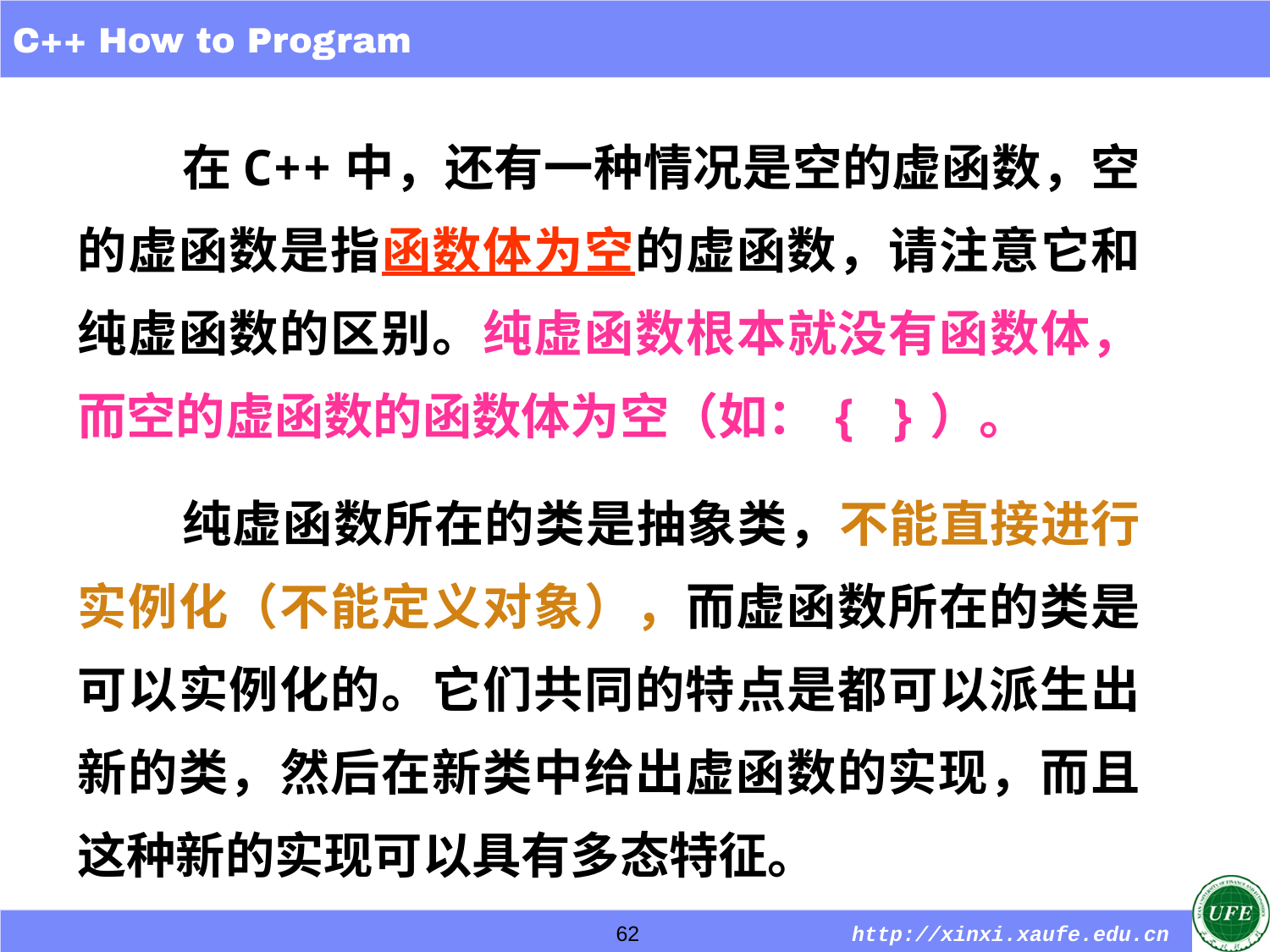

在C++中，还有一种情况是空的虚函数，空的虚函数是指函数体为空的虚函数，请注意它和纯虚函数的区别。纯虚函数根本就没有函数体，而空的虚函数的函数体为空（如：{ }）。
纯虚函数所在的类是抽象类，不能直接进行实例化（不能定义对象），而虚函数所在的类是可以实例化的。它们共同的特点是都可以派生出新的类，然后在新类中给出虚函数的实现，而且这种新的实现可以具有多态特征。
62